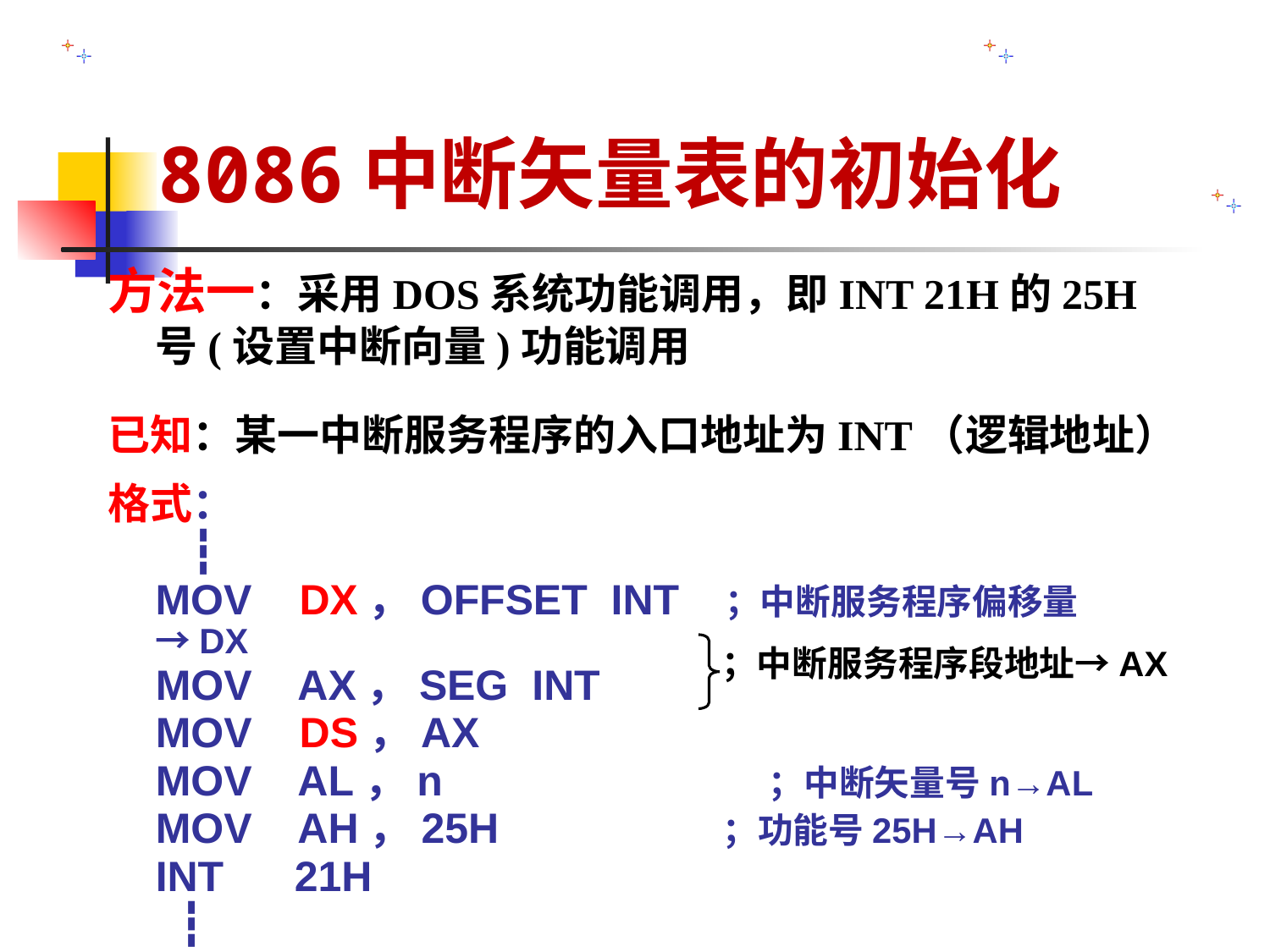

8086中断矢量表的初始化
方法一：采用DOS系统功能调用，即INT 21H的25H号(设置中断向量)功能调用
已知：某一中断服务程序的入口地址为INT（逻辑地址）
格式：
       ┇
    MOV    DX，OFFSET  INT   ；中断服务程序偏移量→DX
	MOV    AX，SEG  INT
	MOV    DS，AX
	MOV    AL，n		        ；中断矢量号n→AL
	MOV    AH，25H                  ；功能号25H→AH
	INT      21H
      ┇

；中断服务程序段地址→AX